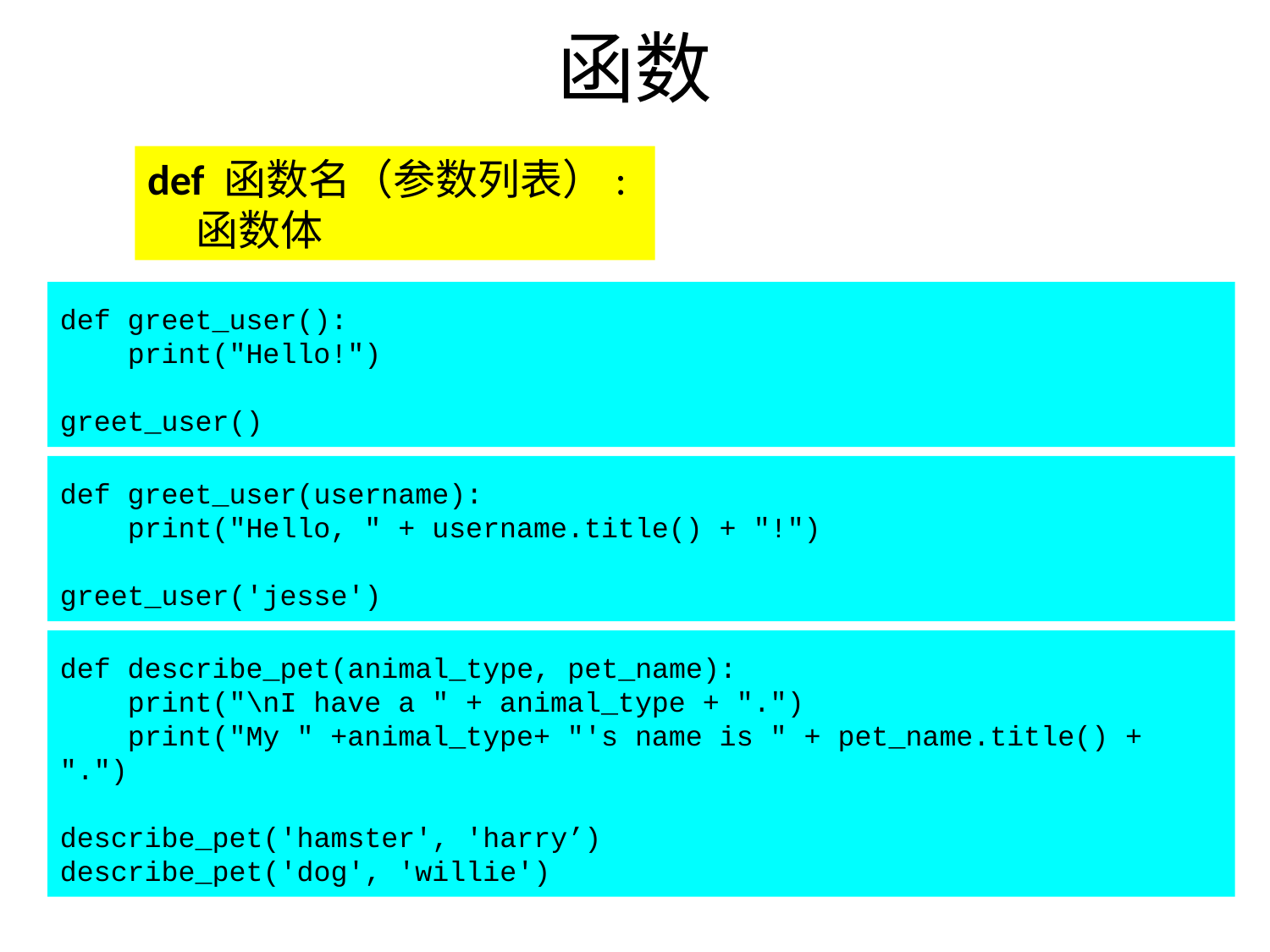

# 函数
def 函数名（参数列表）:
    函数体
def greet_user():
    print("Hello!")

greet_user()
def greet_user(username):
    print("Hello, " + username.title() + "!")

greet_user('jesse')
def describe_pet(animal_type, pet_name):
    print("\nI have a " + animal_type + ".")
    print("My " +animal_type+ "'s name is " + pet_name.title() + ".")

describe_pet('hamster', 'harry’)
describe_pet('dog', 'willie')